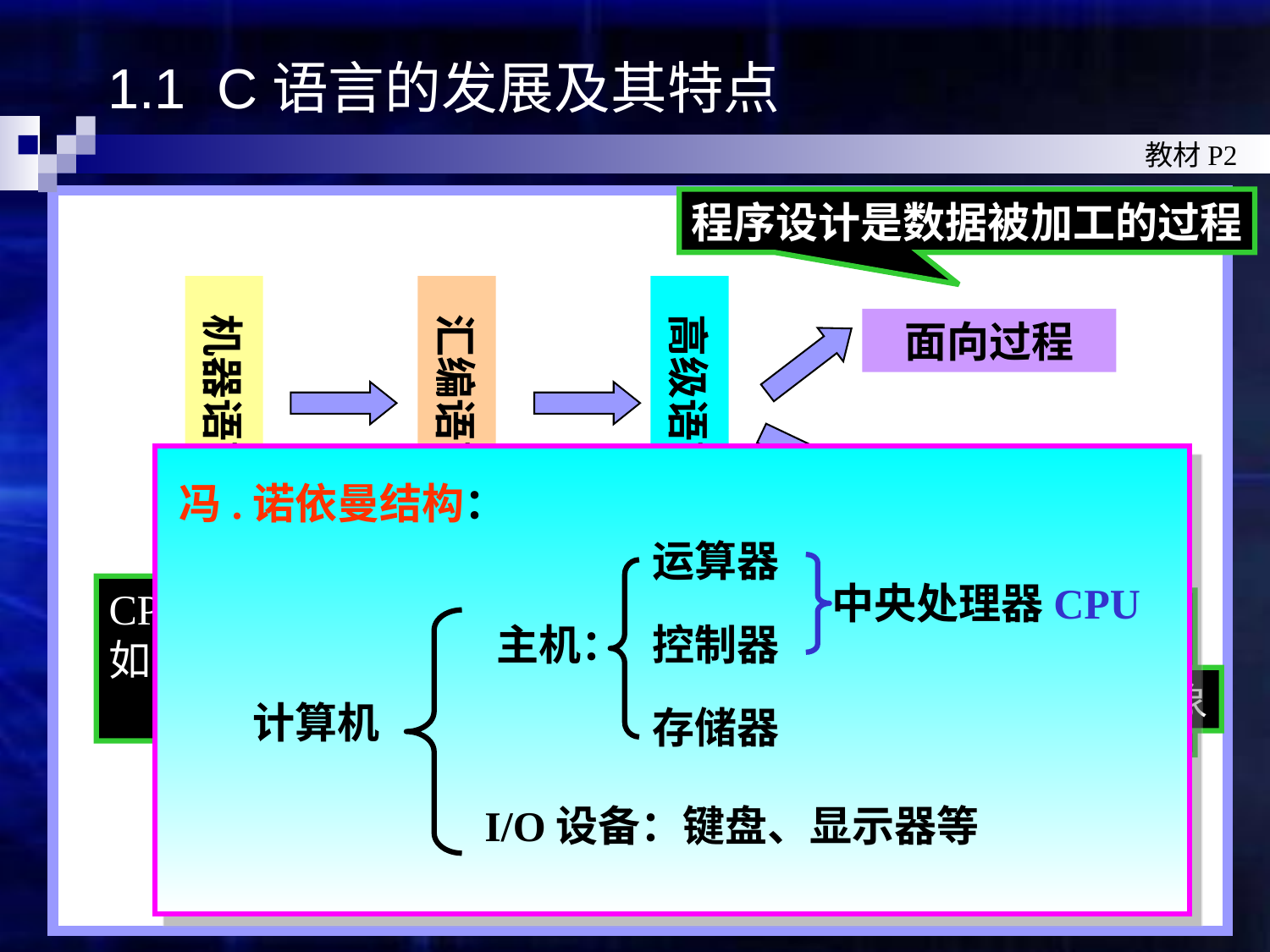

1.1  C语言的发展及其特点
教材P2
程序设计是数据被加工的过程
机器语言
汇编语言
高级语言
面向过程

面向对象

冯.诺依曼结构：
运算器

中央处理器CPU

主机：
控制器
计算机
存储器
I/O设备：键盘、显示器等
面向机器的语言
CPU指令系统，由0、1序列构成的指令码组成
如：10000000      加
        10010000      减
客观世界可以分类，对象是类的实例
对象是数据和方法的封装
对象间通过发送和接受消息发生联系
用助记符号描述的指令系统
如  ADD    A,  B
程序设计关键是定义类，并由类派生对象